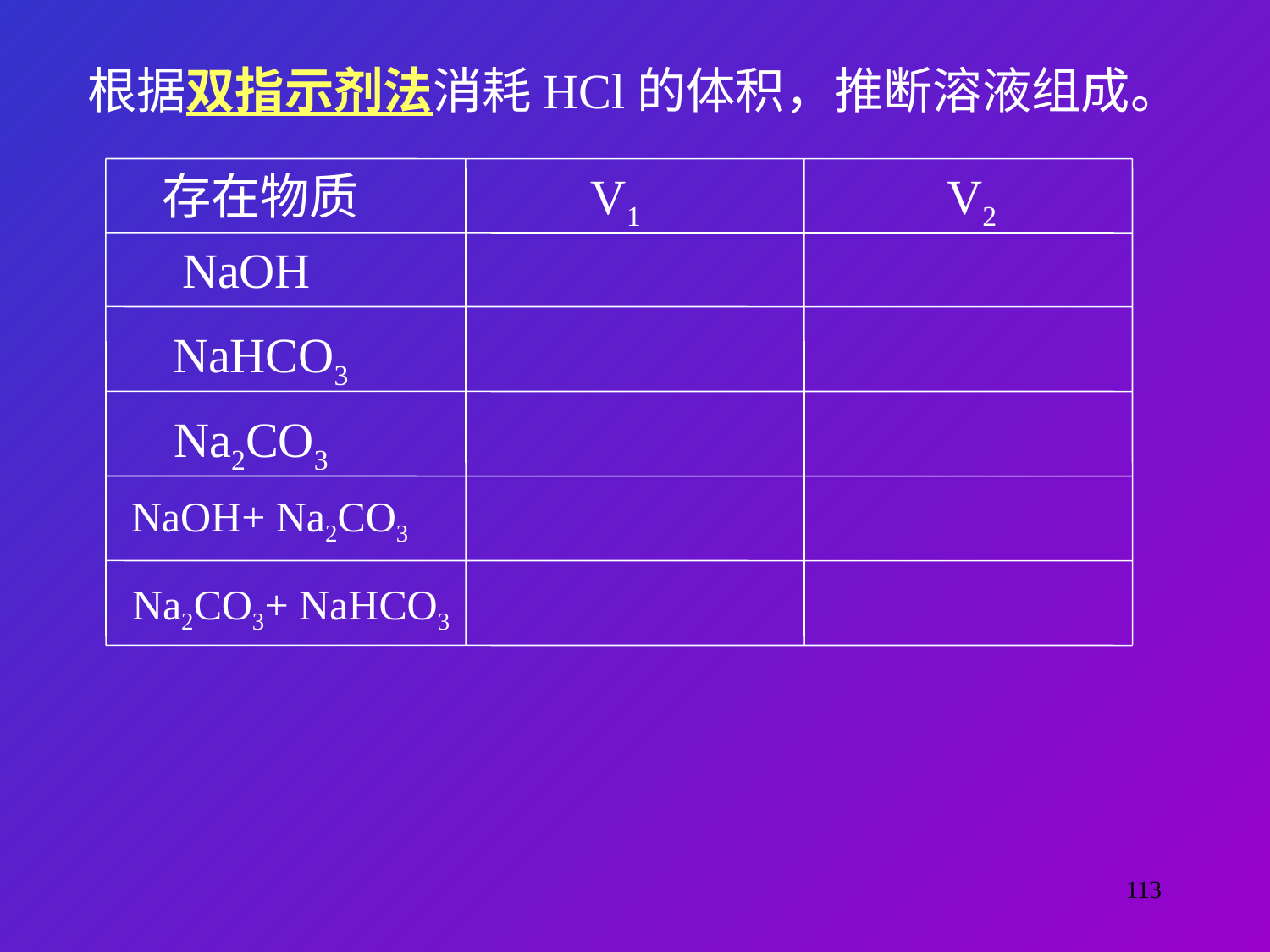

根据双指示剂法消耗HCl的体积，推断溶液组成。

存在物质                    V1                         V2

NaOH

NaHCO3

Na2CO3

NaOH+ Na2CO3

Na2CO3+ NaHCO3

113